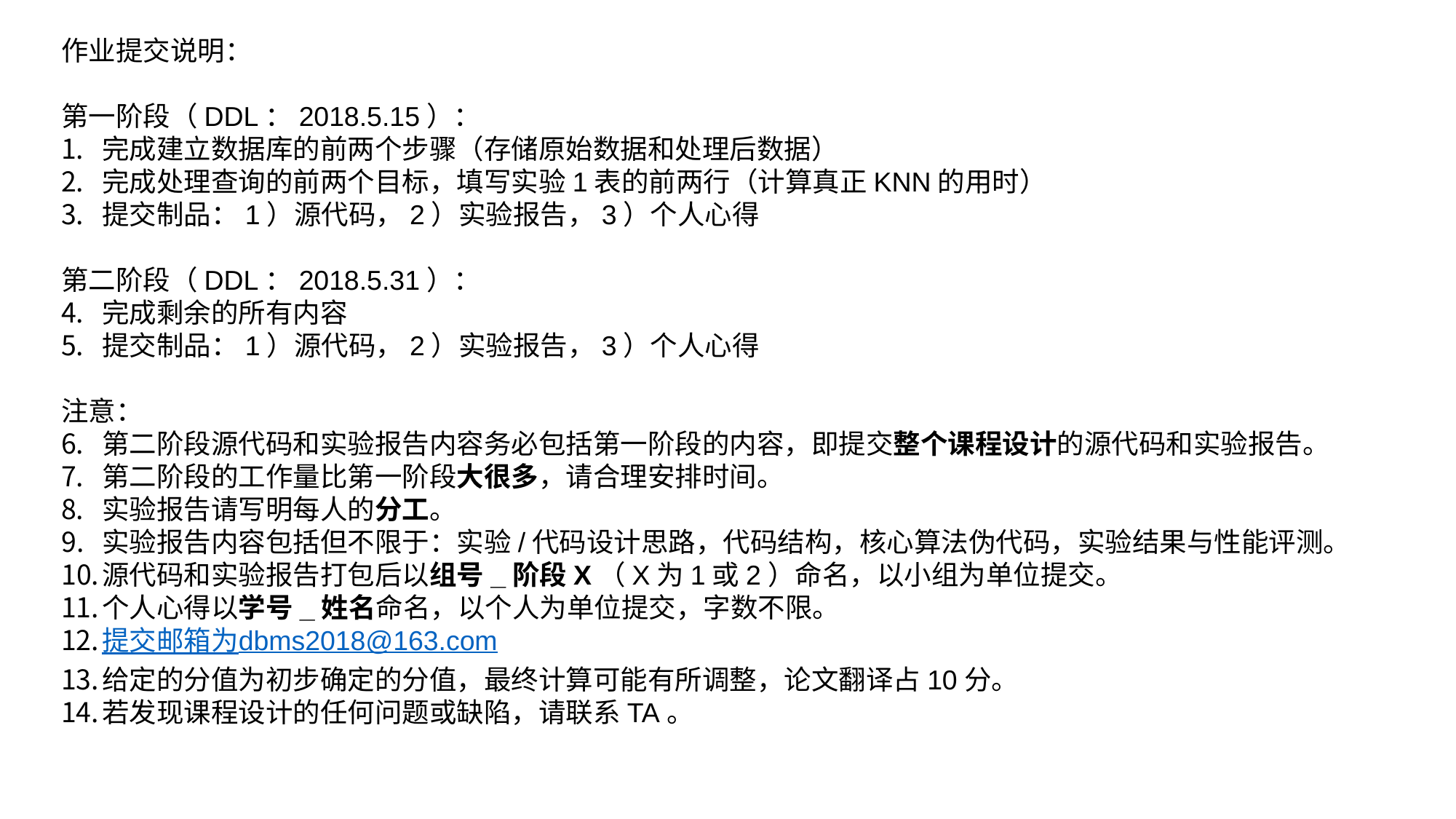

作业提交说明：

第一阶段（DDL：2018.5.15）：
完成建立数据库的前两个步骤（存储原始数据和处理后数据）
完成处理查询的前两个目标，填写实验1表的前两行（计算真正KNN的用时）
提交制品：1）源代码，2）实验报告，3）个人心得

第二阶段（DDL：2018.5.31）：
完成剩余的所有内容
提交制品：1）源代码，2）实验报告，3）个人心得

注意：
第二阶段源代码和实验报告内容务必包括第一阶段的内容，即提交整个课程设计的源代码和实验报告。
第二阶段的工作量比第一阶段大很多，请合理安排时间。
实验报告请写明每人的分工。
实验报告内容包括但不限于：实验/代码设计思路，代码结构，核心算法伪代码，实验结果与性能评测。
源代码和实验报告打包后以组号_阶段X（X为1或2）命名，以小组为单位提交。
个人心得以学号_姓名命名，以个人为单位提交，字数不限。
提交邮箱为dbms2018@163.com
给定的分值为初步确定的分值，最终计算可能有所调整，论文翻译占10分。
若发现课程设计的任何问题或缺陷，请联系TA。